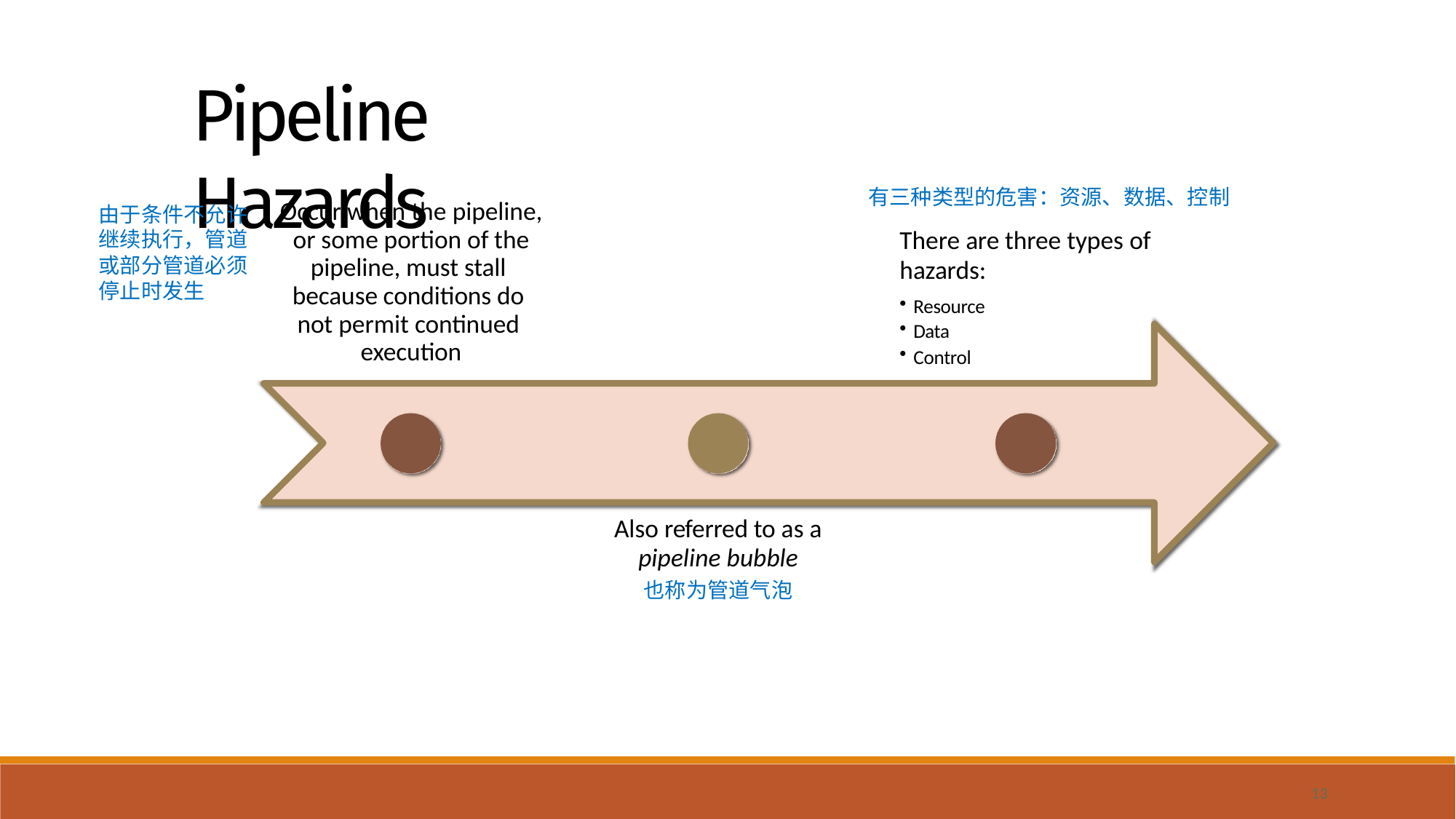

# Pipeline Hazards
有三种类型的危害：资源、数据、控制
Occur when the pipeline,  or some portion of the  pipeline, must stall  because conditions do  not permit continued  execution
由于条件不允许继续执行，管道或部分管道必须停止时发生
There are three types of
hazards:
Resource
Data
Control

Also referred to as a
pipeline bubble
也称为管道气泡

13